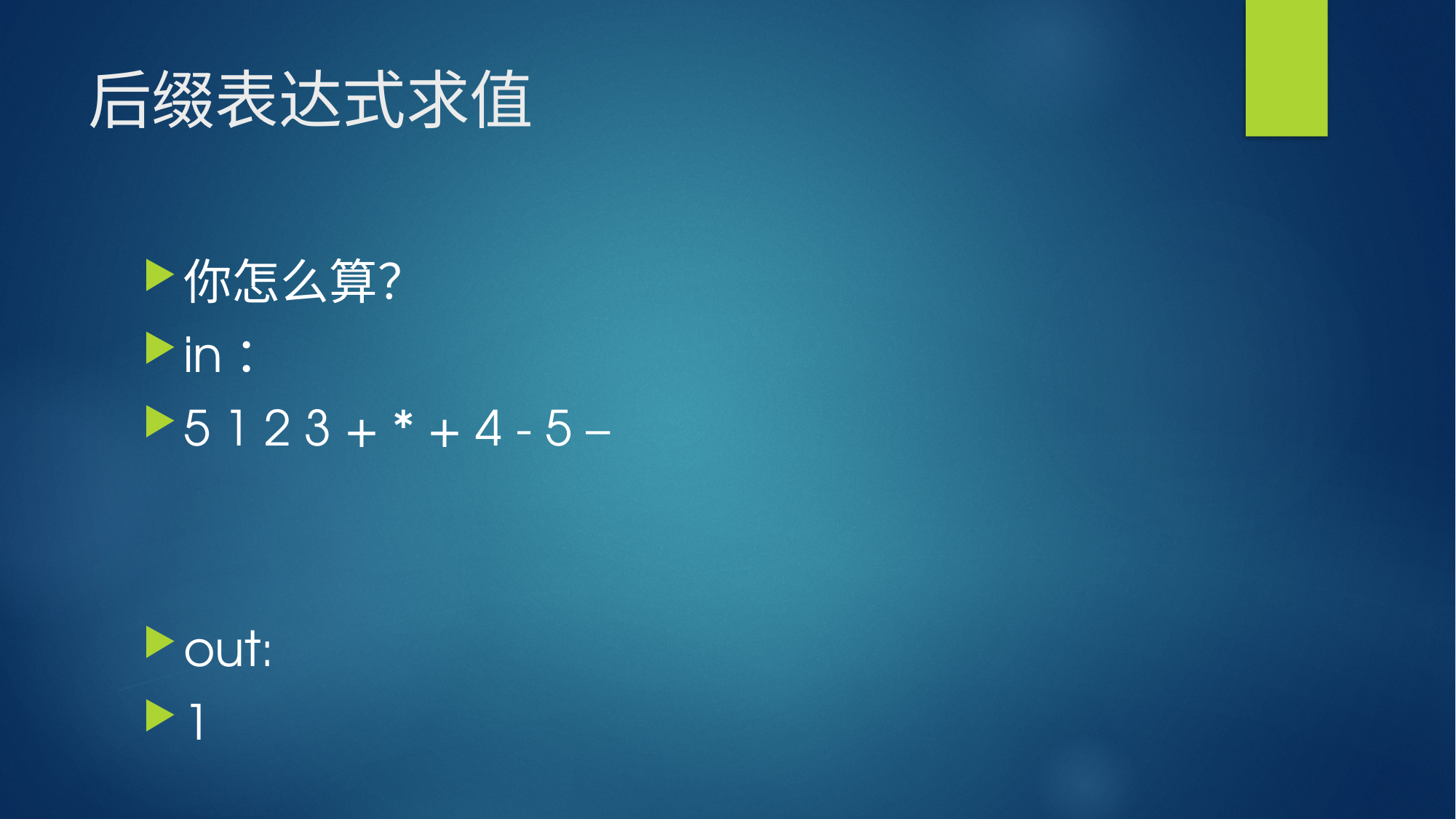

# 后缀表达式求值
你怎么算？
in：
5 1 2 3 + * + 4 - 5 –

out:
1